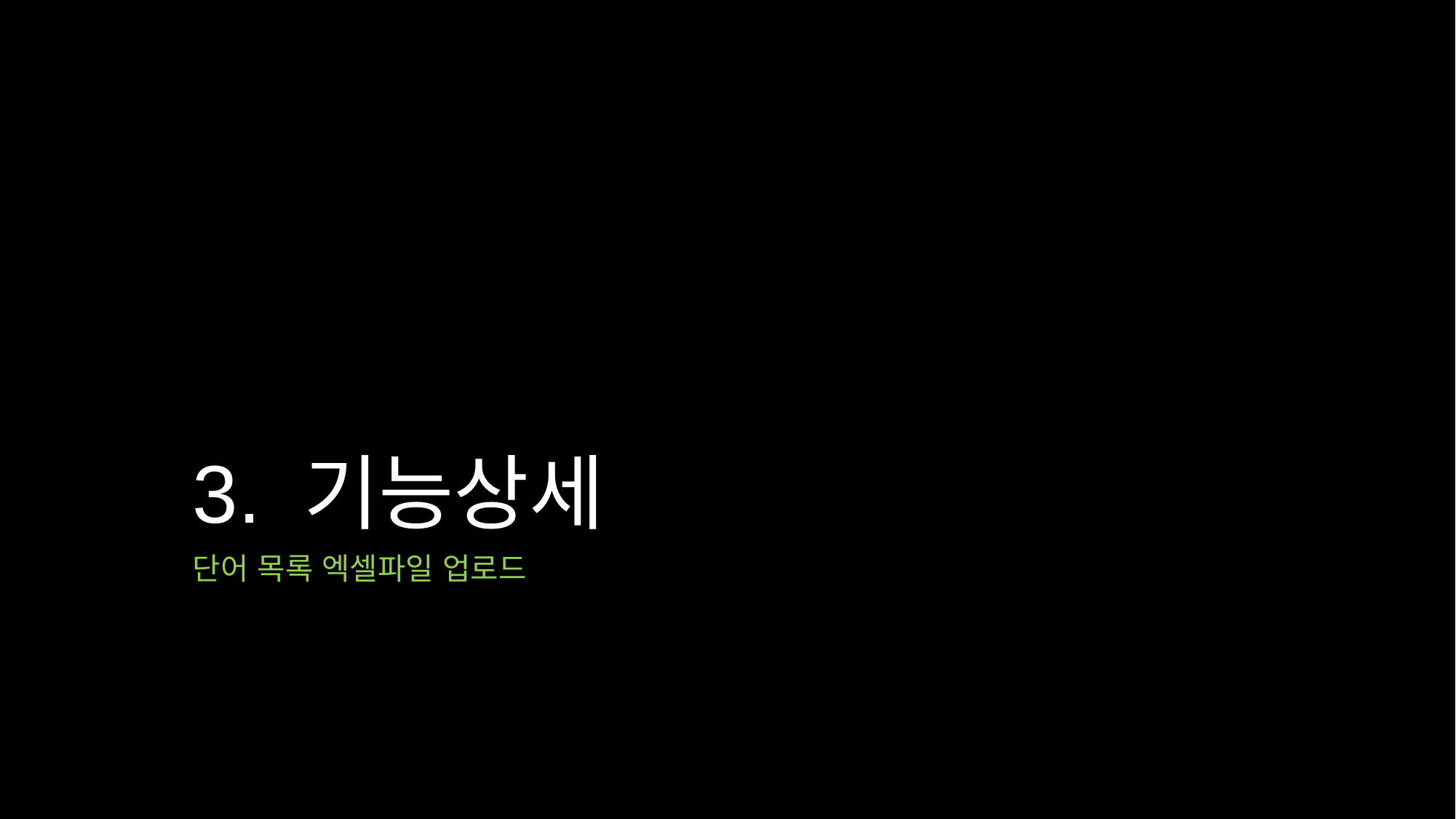

# 3. 기능상세
단어 목록 엑셀파일 업로드